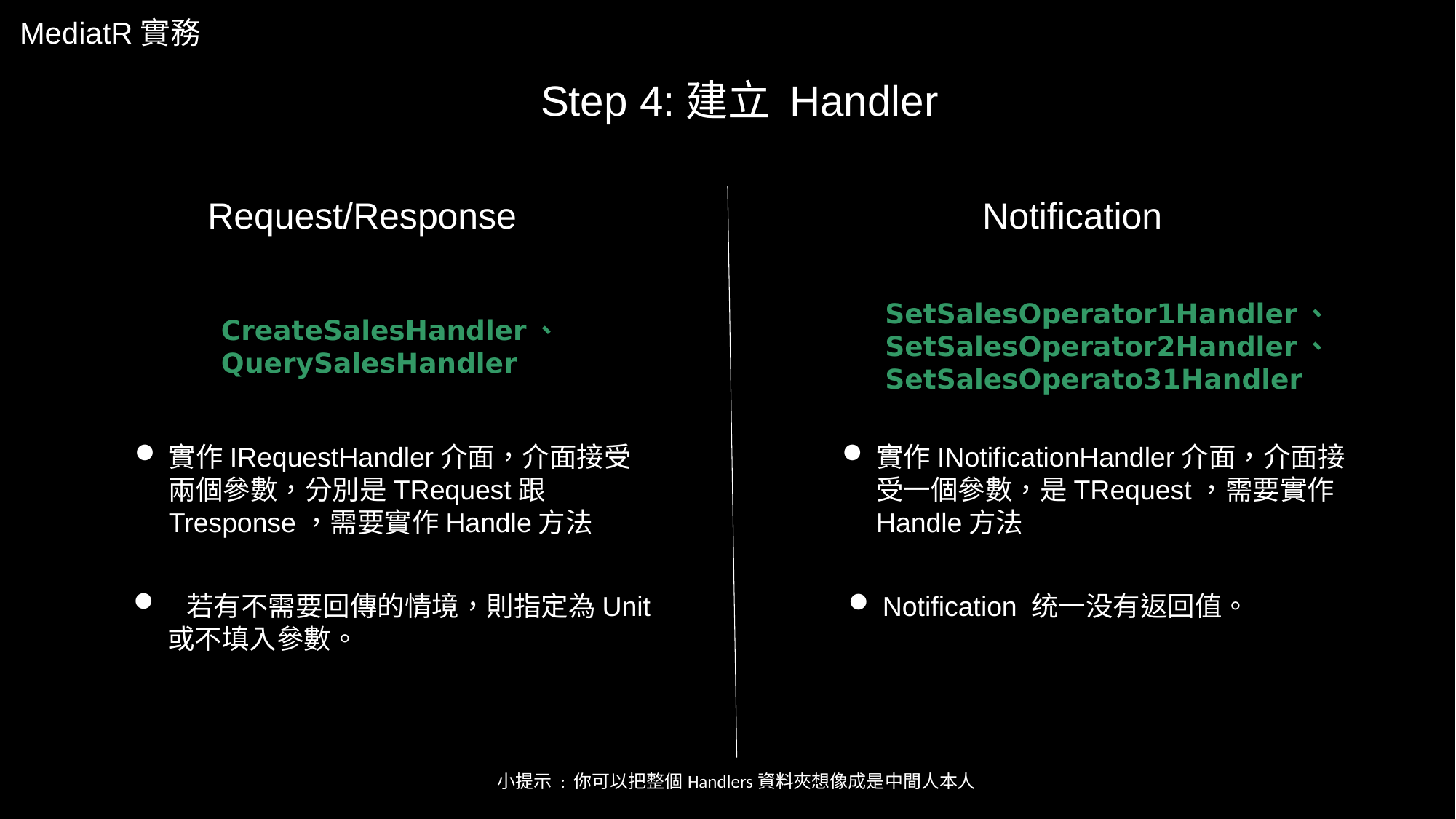

MediatR實務
Step 4:建立 Handler
Request/Response
Notification
SetSalesOperator1Handler、
SetSalesOperator2Handler、
SetSalesOperato31Handler
CreateSalesHandler、
QuerySalesHandler
實作IRequestHandler介面，介面接受兩個參數，分別是TRequest跟Tresponse，需要實作Handle方法
實作INotificationHandler介面，介面接受一個參數，是TRequest，需要實作Handle方法
  若有不需要回傳的情境，則指定為Unit或不填入參數。
Notification 统一没有返回值。
小提示 : 你可以把整個Handlers資料夾想像成是中間人本人